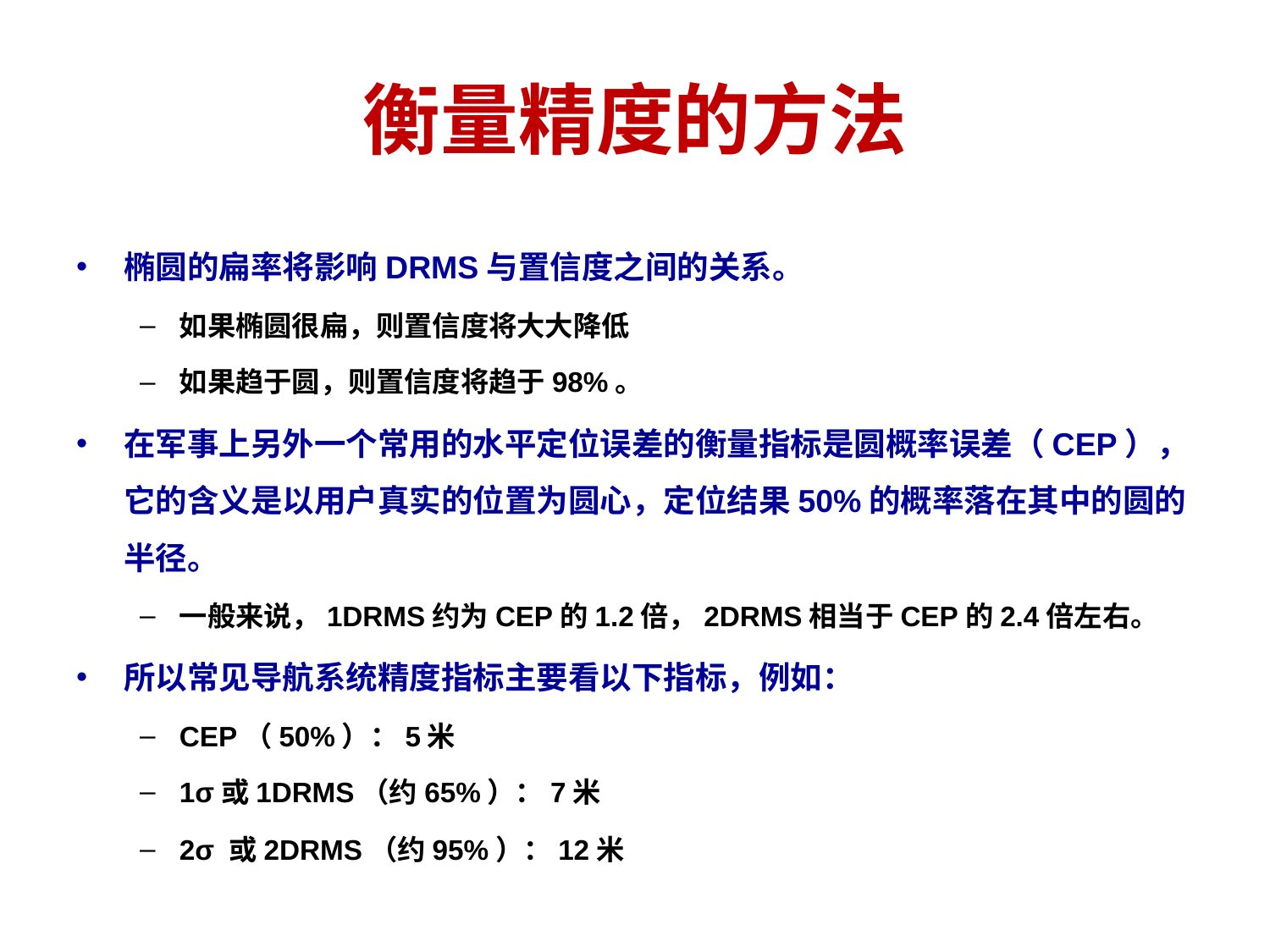

# 衡量精度的方法
椭圆的扁率将影响DRMS与置信度之间的关系。
如果椭圆很扁，则置信度将大大降低
如果趋于圆，则置信度将趋于98%。
在军事上另外一个常用的水平定位误差的衡量指标是圆概率误差（CEP），它的含义是以用户真实的位置为圆心，定位结果50%的概率落在其中的圆的半径。
一般来说，1DRMS约为CEP的1.2倍，2DRMS相当于CEP的2.4倍左右。
所以常见导航系统精度指标主要看以下指标，例如：
CEP（50%）：5米
1σ或1DRMS（约65%）：7米
2σ 或2DRMS（约95%）：12米